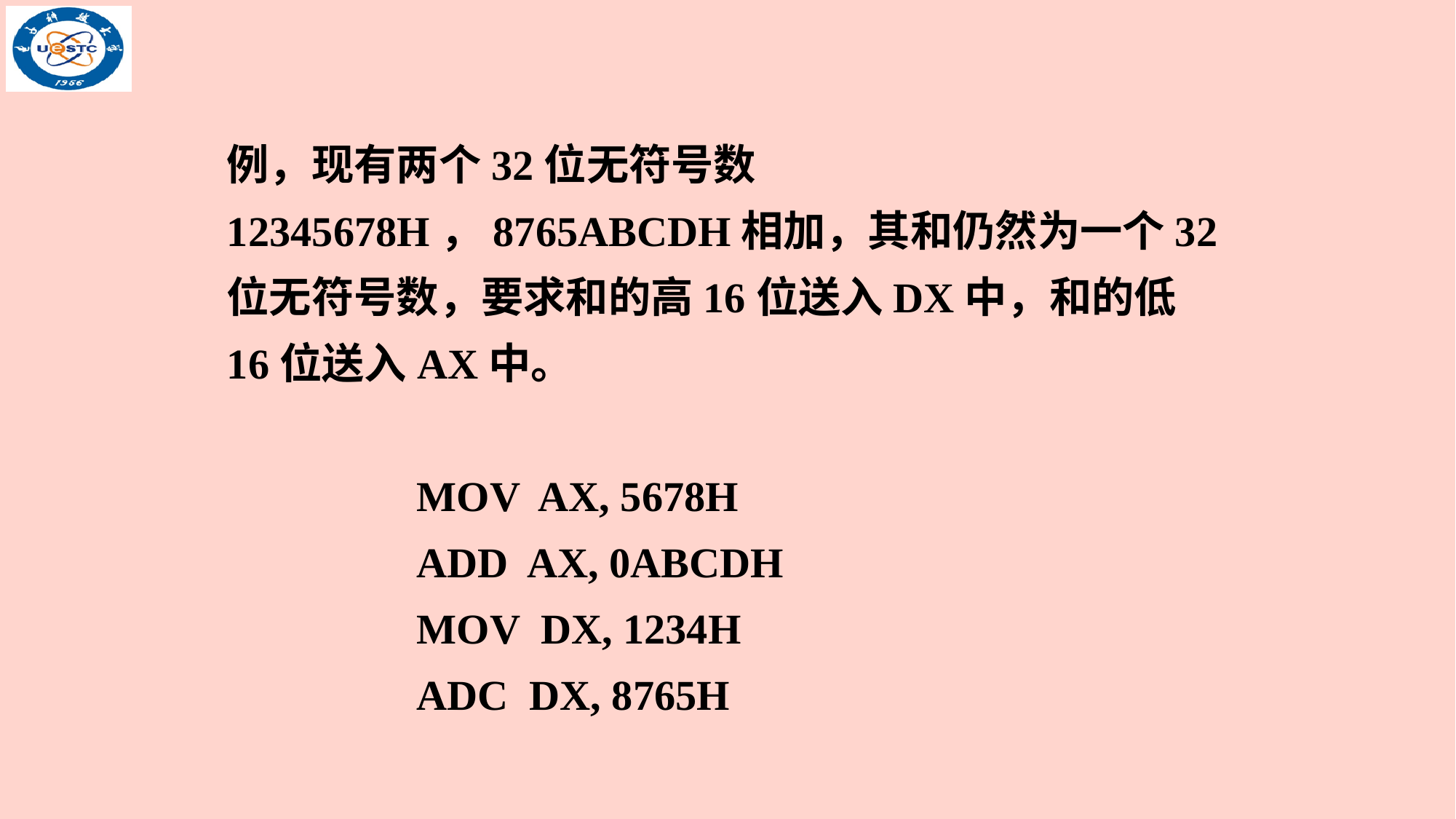

例，现有两个32位无符号数12345678H，8765ABCDH相加，其和仍然为一个32位无符号数，要求和的高16位送入DX中，和的低16位送入AX中。

                  MOV  AX, 5678H
                  ADD  AX, 0ABCDH
                  MOV  DX, 1234H
                  ADC  DX, 8765H